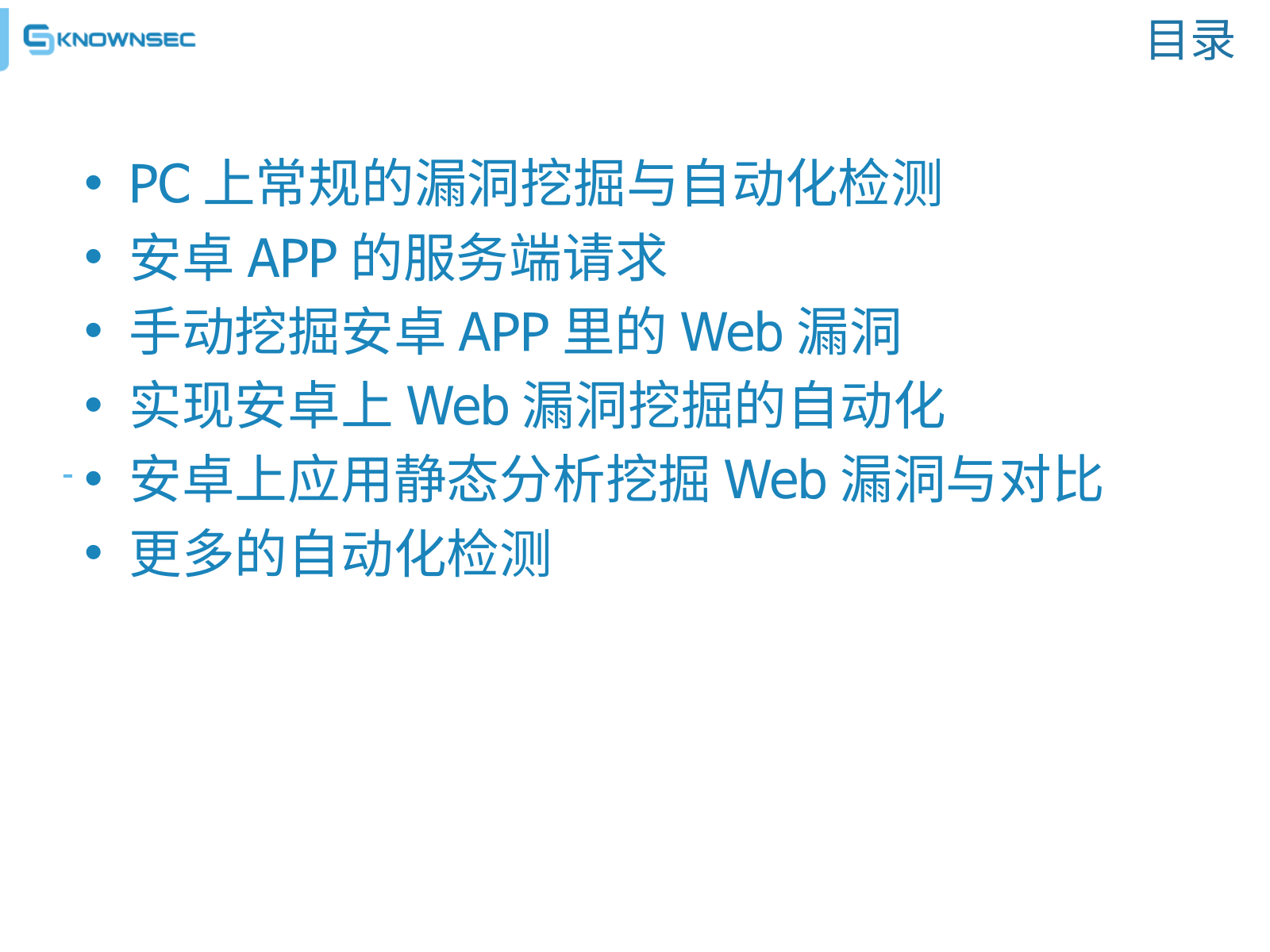

# 目录

PC上常规的漏洞挖掘与自动化检测
安卓APP的服务端请求
手动挖掘安卓APP里的Web漏洞
实现安卓上Web漏洞挖掘的自动化
安卓上应用静态分析挖掘Web漏洞与对比
更多的自动化检测